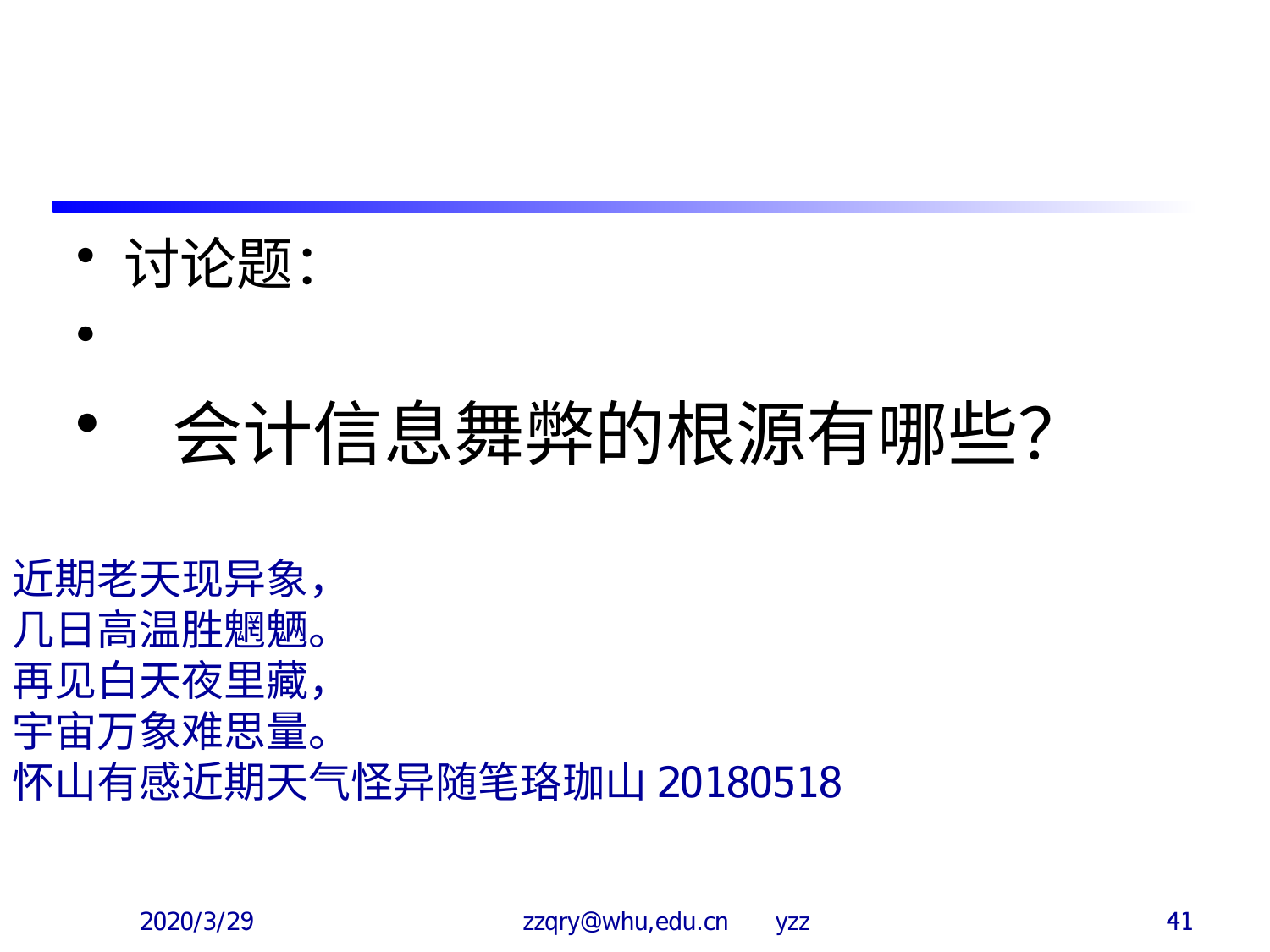

讨论题：

  会计信息舞弊的根源有哪些？
近期老天现异象，
几日高温胜魍魉。
再见白天夜里藏，
宇宙万象难思量。
怀山有感近期天气怪异随笔珞珈山20180518

2020/3/29
zzqry@whu,edu.cn      yzz
41